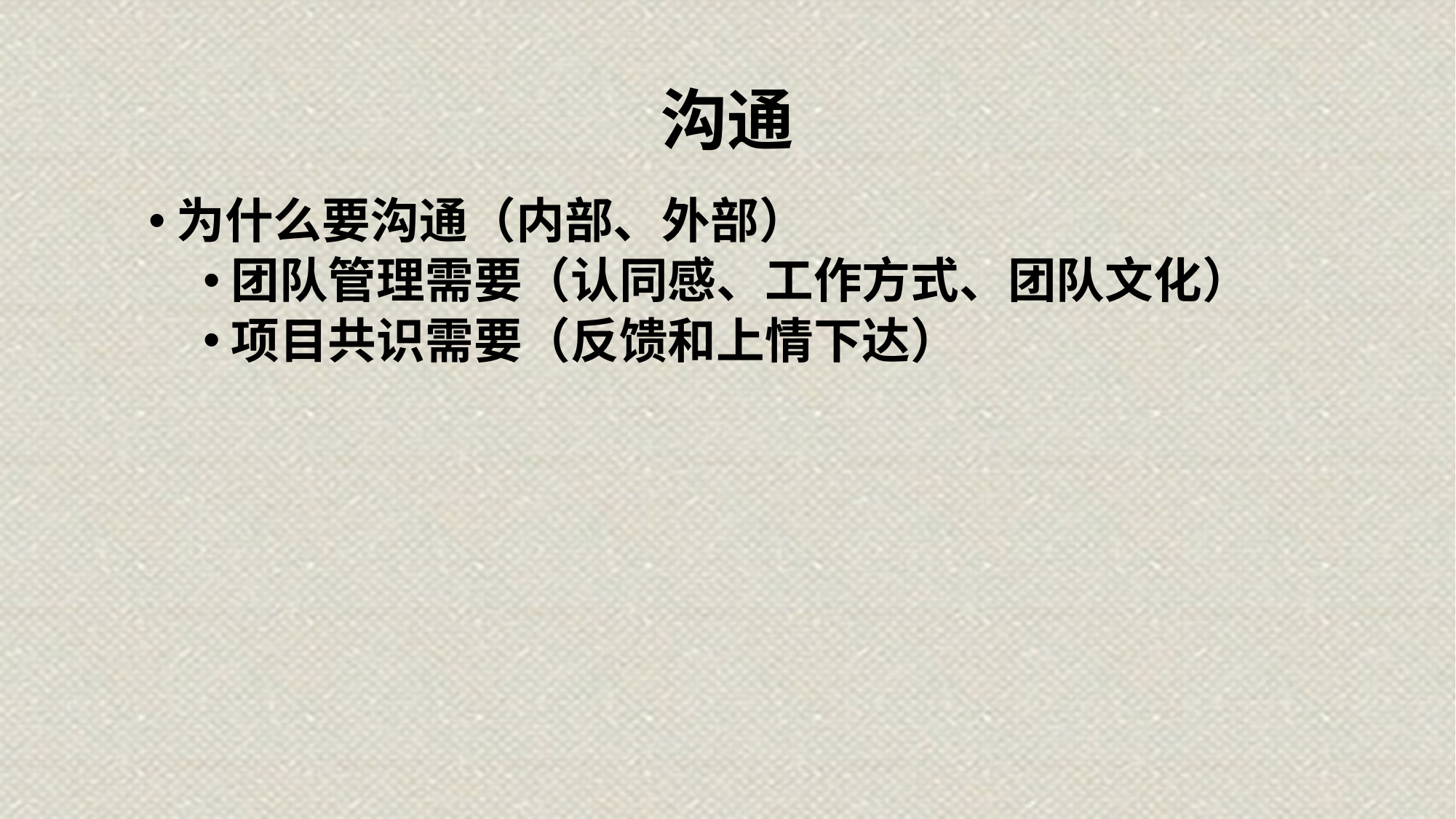

# 沟通
为什么要沟通（内部、外部）
团队管理需要（认同感、工作方式、团队文化）
项目共识需要（反馈和上情下达）